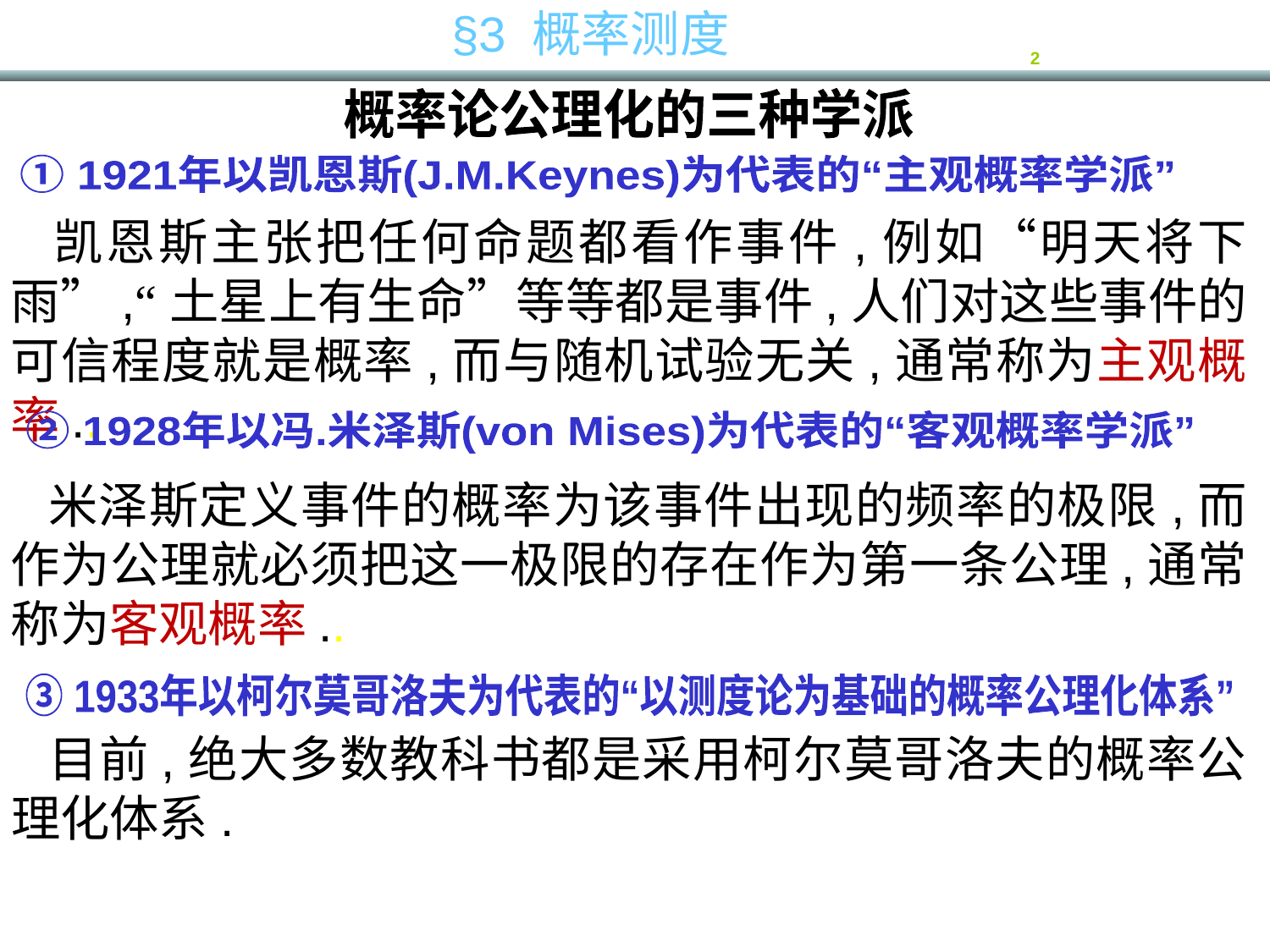

概率论公理化的三种学派
① 1921年以凯恩斯(J.M.Keynes)为代表的“主观概率学派”
  凯恩斯主张把任何命题都看作事件,例如“明天将下雨”,“土星上有生命”等等都是事件,人们对这些事件的可信程度就是概率,而与随机试验无关,通常称为主观概率..
② 1928年以冯.米泽斯(von Mises)为代表的“客观概率学派”
  米泽斯定义事件的概率为该事件出现的频率的极限,而作为公理就必须把这一极限的存在作为第一条公理,通常称为客观概率..
③ 1933年以柯尔莫哥洛夫为代表的“以测度论为基础的概率公理化体系”
  目前,绝大多数教科书都是采用柯尔莫哥洛夫的概率公理化体系.